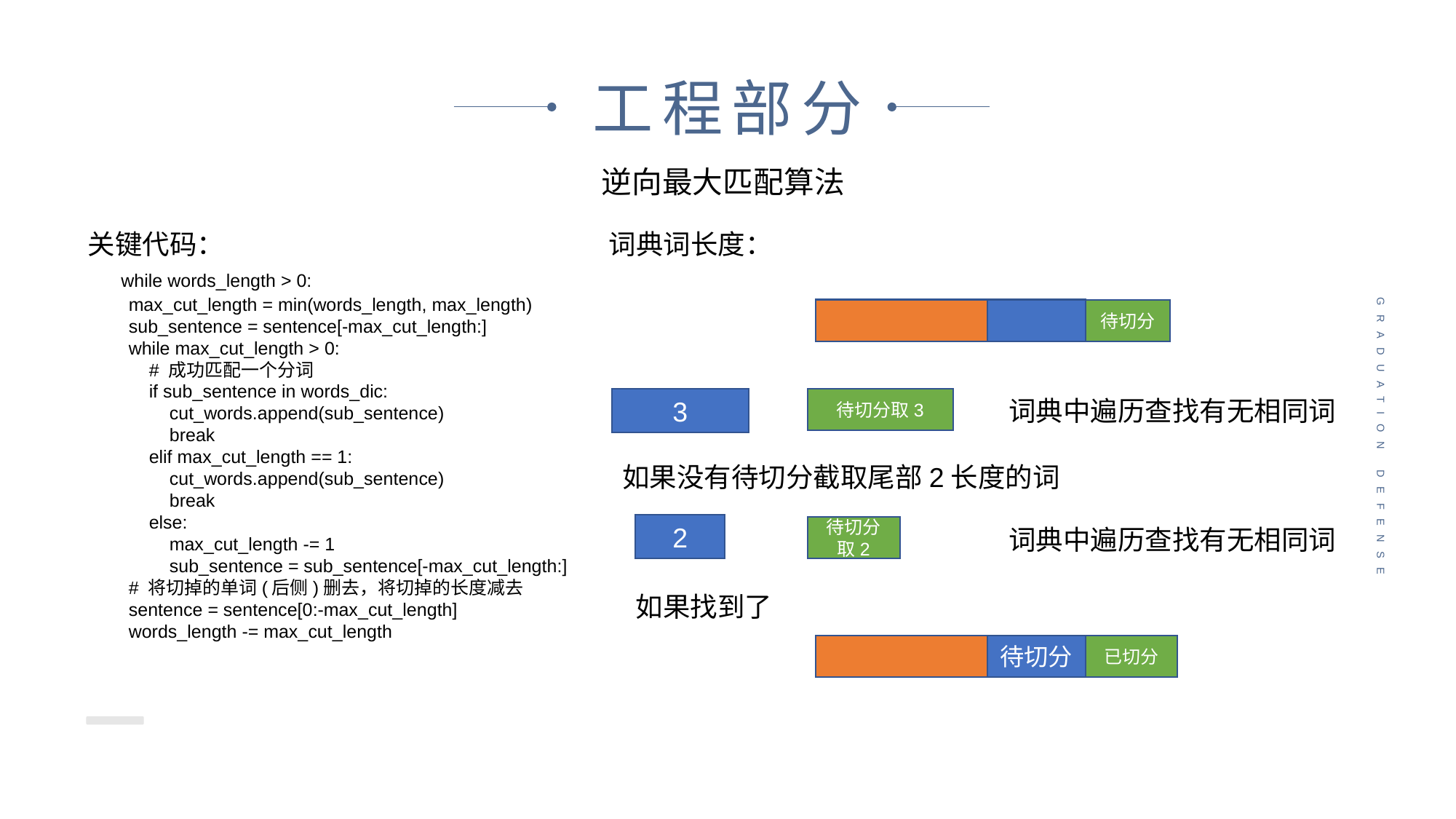

工程部分
逆向最大匹配算法
1
2
3
关键代码：
     while words_length > 0:
        max_cut_length = min(words_length, max_length)
        sub_sentence = sentence[-max_cut_length:]
        while max_cut_length > 0:
            # 成功匹配一个分词
            if sub_sentence in words_dic:
                cut_words.append(sub_sentence)
                break
            elif max_cut_length == 1:
                cut_words.append(sub_sentence)
                break
            else:
                max_cut_length -= 1
                sub_sentence = sub_sentence[-max_cut_length:]
        # 将切掉的单词(后侧)删去，将切掉的长度减去
        sentence = sentence[0:-max_cut_length]
        words_length -= max_cut_length

词典词长度：
GRADUATION DEFENSE

待切分
待切分取3
词典中遍历查找有无相同词
3
如果没有待切分截取尾部2长度的词
2
待切分取2
词典中遍历查找有无相同词
如果找到了

待切分
已切分